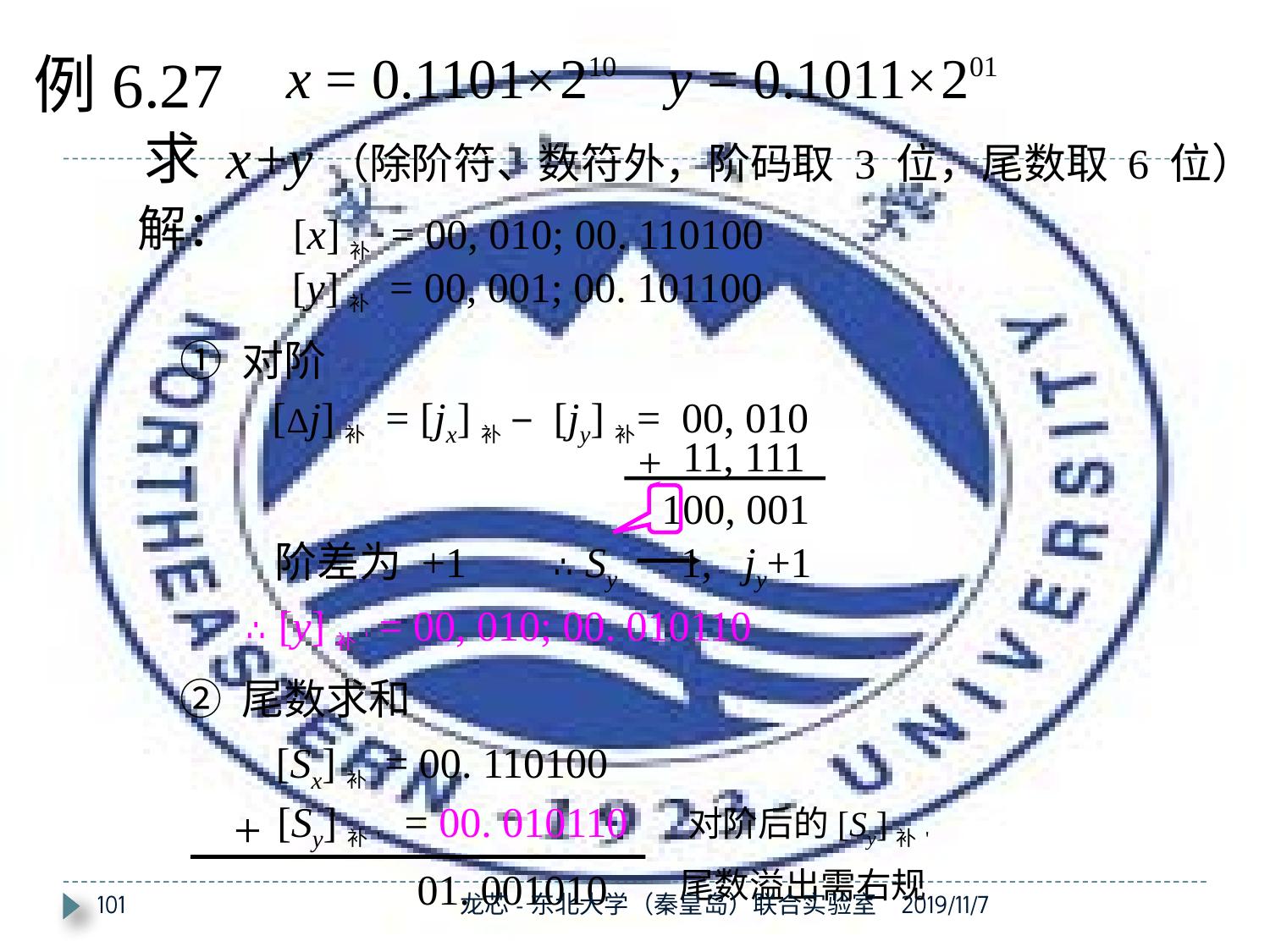

x = 0.1101× 210    y = 0.1011× 201
求 x +y（除阶符、数符外，阶码取 3 位，尾数取 6 位）
例6.27
解：
[x]补 = 00, 010; 00. 110100
[y]补 = 00, 001; 00. 101100
① 对阶
[Δj]补 = [jx]补 – [jy]补
=  00, 010
 11, 111
+
100, 001

阶差为 +1
∴ Sy      1,   jy+1

∴ [y]补' = 00, 010; 00. 010110
② 尾数求和
[Sx]补  = 00. 110100
[Sy]补'   = 00. 010110
+
对阶后的[Sy]补'

01. 001010
尾数溢出需右规
101
龙芯-东北大学（秦皇岛）联合实验室
2019/11/7